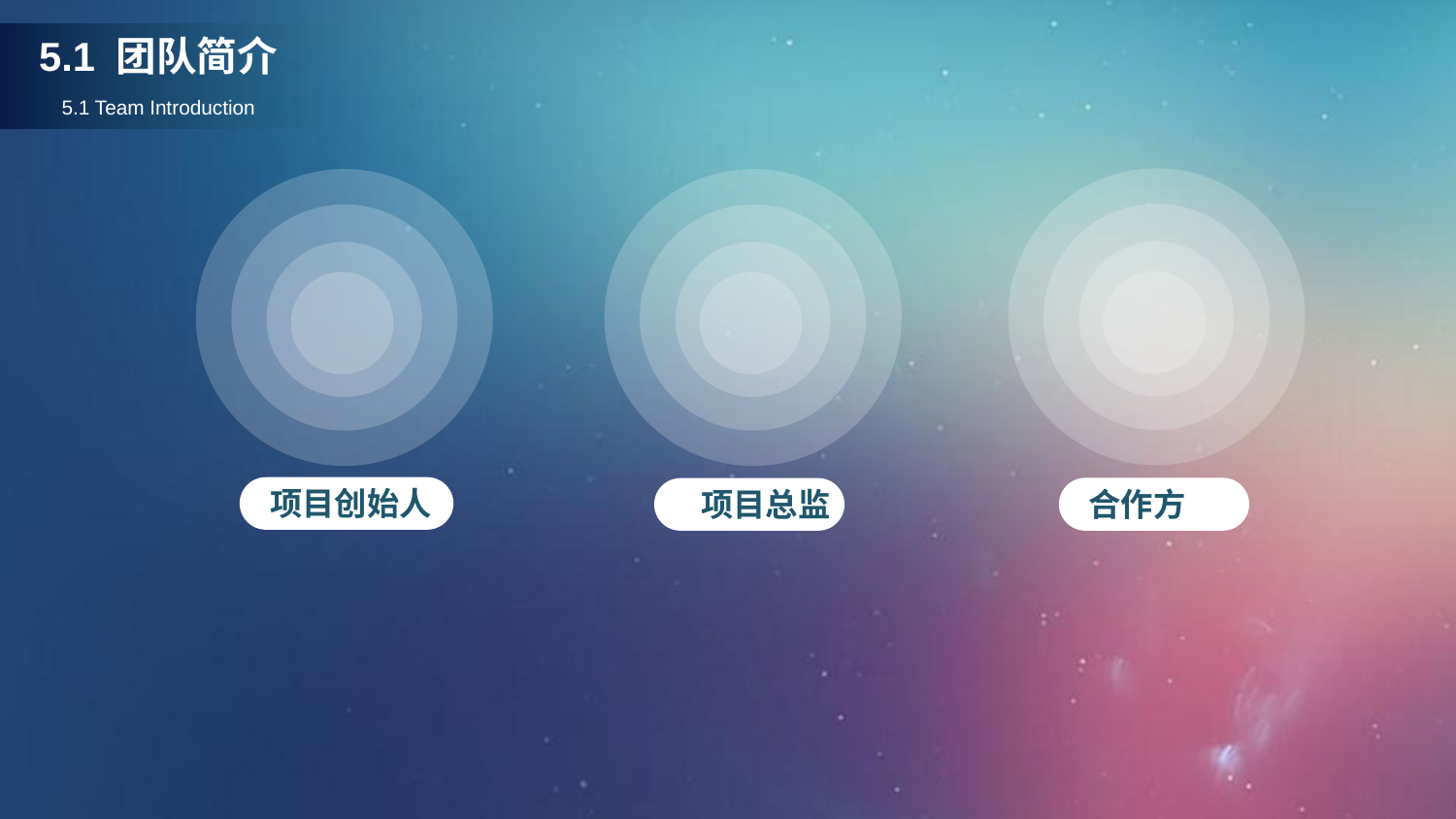

5.1 团队简介
5.1 Team Introduction

项目创始人

项目总监

合作方